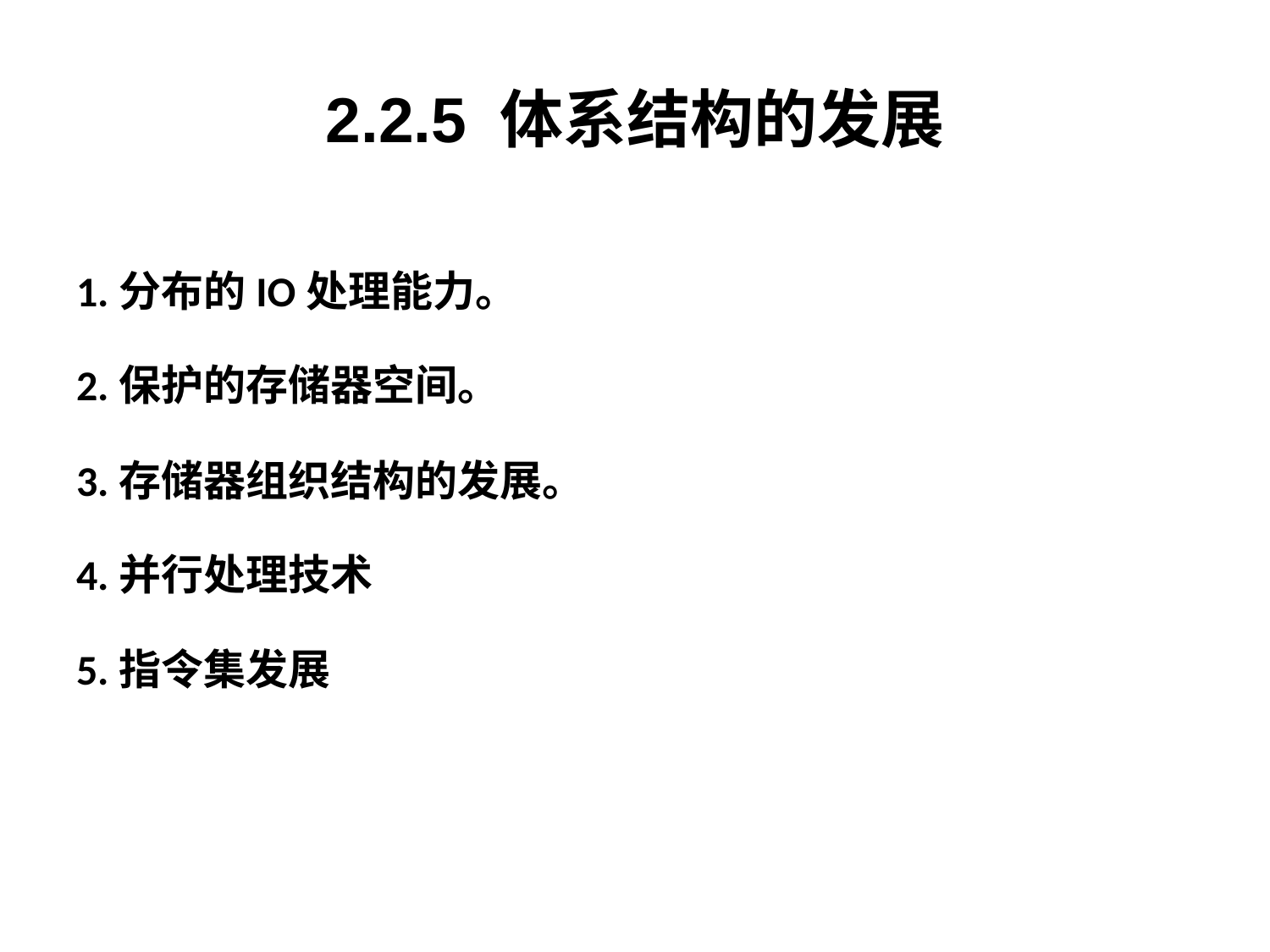

2.2.5 体系结构的发展
1.分布的IO处理能力。
2.保护的存储器空间。
3.存储器组织结构的发展。
4.并行处理技术
5.指令集发展